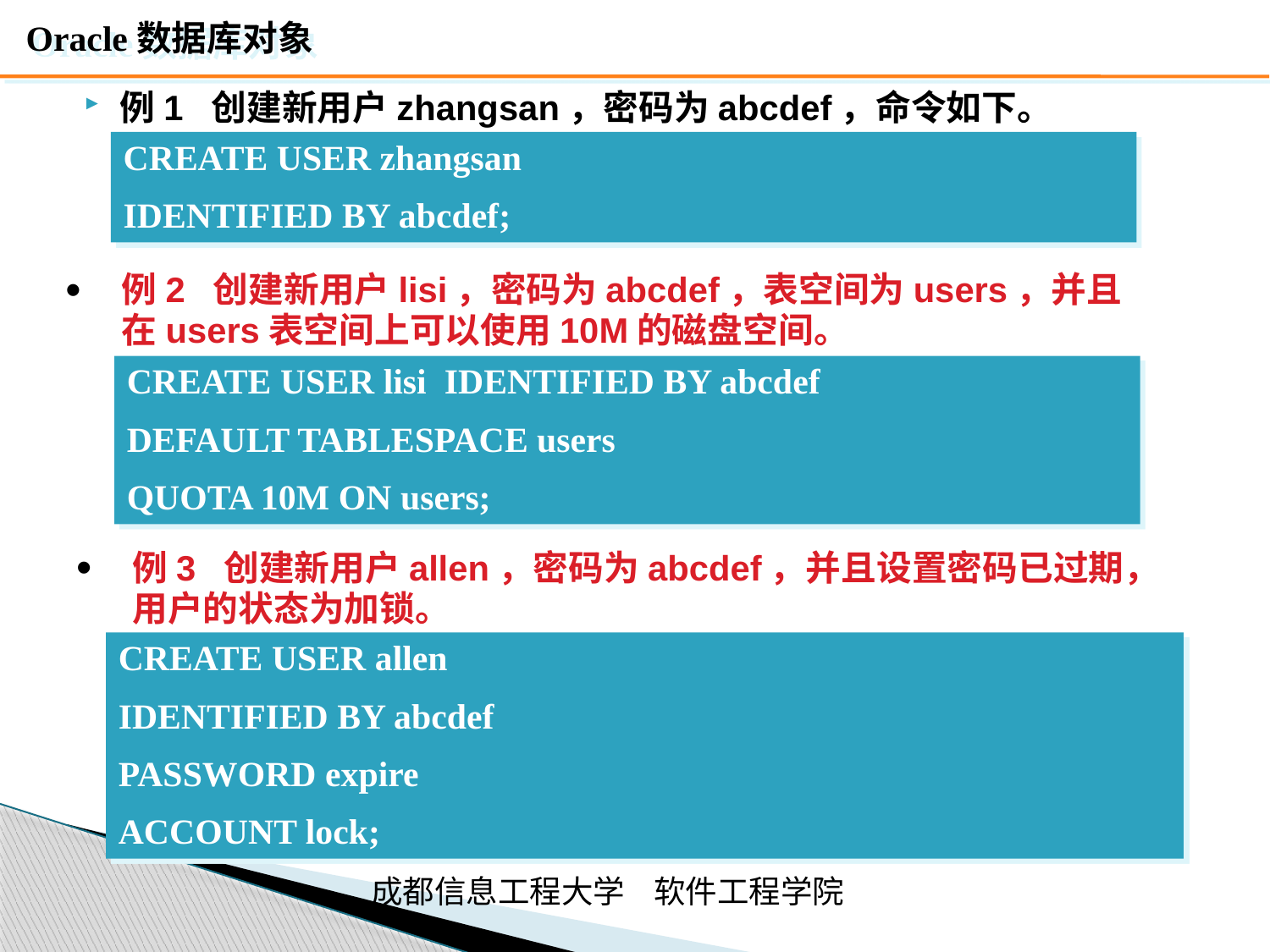

Oracle数据库对象

例1  创建新用户zhangsan，密码为abcdef，命令如下。
CREATE USER zhangsan
IDENTIFIED BY abcdef;
例2  创建新用户lisi，密码为abcdef，表空间为users，并且在users表空间上可以使用10M的磁盘空间。
CREATE USER lisi  IDENTIFIED BY abcdef
DEFAULT TABLESPACE users
QUOTA 10M ON users;
例3  创建新用户allen，密码为abcdef，并且设置密码已过期，用户的状态为加锁。
CREATE USER allen
IDENTIFIED BY abcdef
PASSWORD expire
ACCOUNT lock;